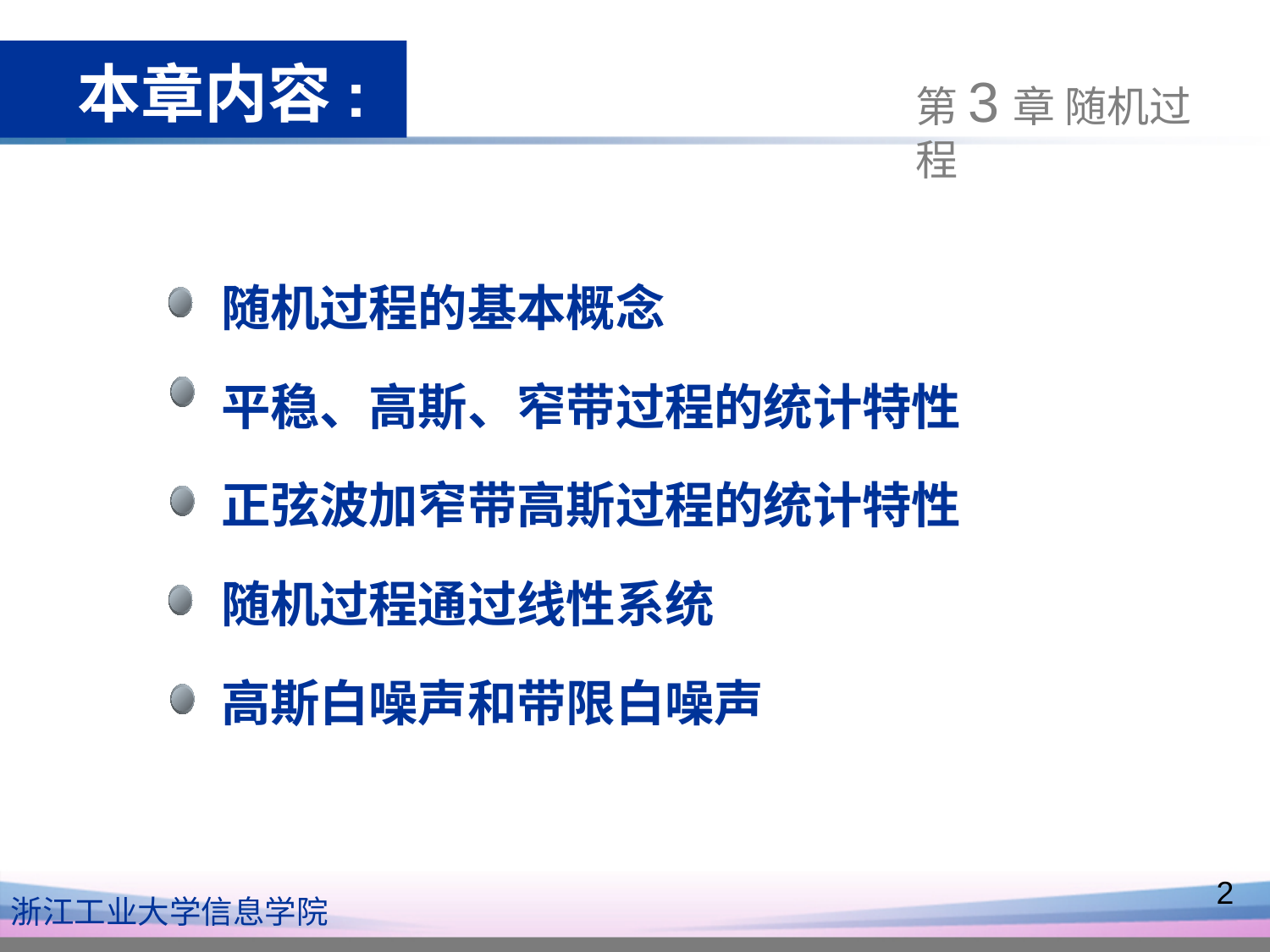

本章内容:
第3章 随机过程
随机过程的基本概念
平稳、高斯、窄带过程的统计特性
正弦波加窄带高斯过程的统计特性
随机过程通过线性系统
高斯白噪声和带限白噪声

2
浙江工业大学信息学院